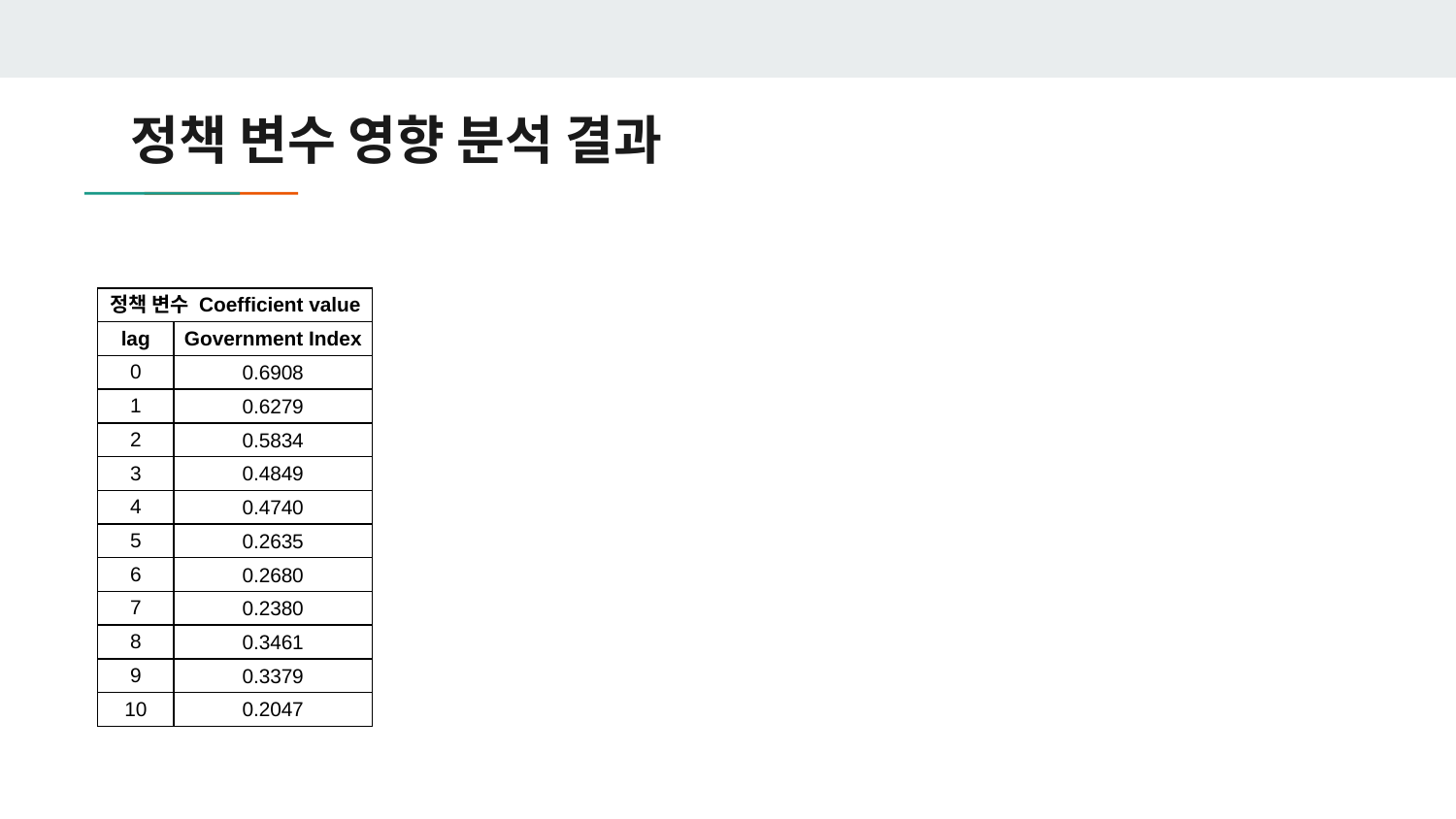

# 정책 변수 영향 분석 결과
| 정책 변수 Coefficient value |  |
| --- | --- |
| lag | Government Index |
| 0 | 0.6908 |
| 1 | 0.6279 |
| 2 | 0.5834 |
| 3 | 0.4849 |
| 4 | 0.4740 |
| 5 | 0.2635 |
| 6 | 0.2680 |
| 7 | 0.2380 |
| 8 | 0.3461 |
| 9 | 0.3379 |
| 10 | 0.2047 |